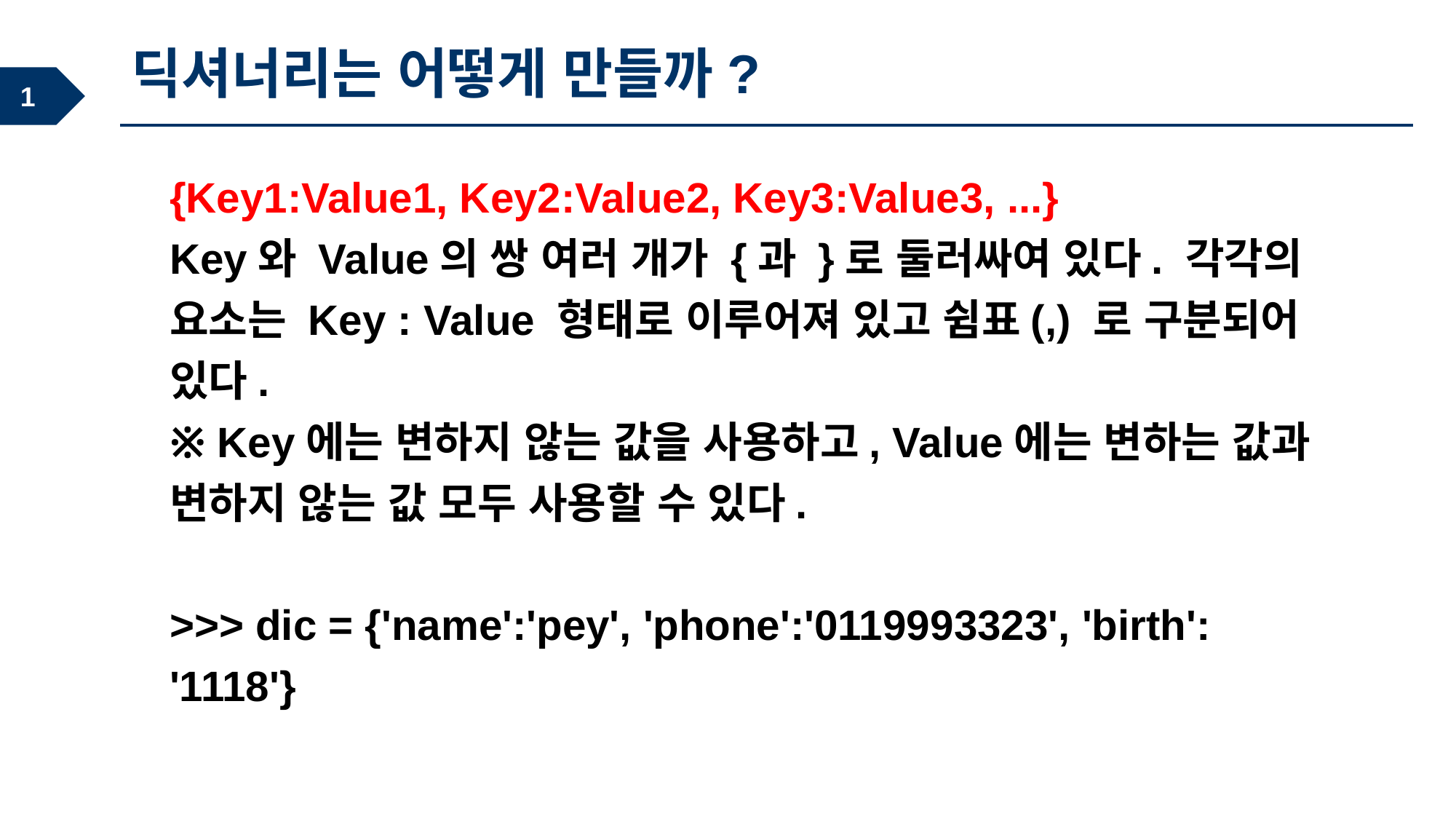

딕셔너리는 어떻게 만들까?
{Key1:Value1, Key2:Value2, Key3:Value3, ...}
Key와 Value의 쌍 여러 개가 {과 }로 둘러싸여 있다. 각각의 요소는 Key : Value 형태로 이루어져 있고 쉼표(,) 로 구분되어 있다.
※ Key에는 변하지 않는 값을 사용하고, Value에는 변하는 값과 변하지 않는 값 모두 사용할 수 있다.

>>> dic = {'name':'pey', 'phone':'0119993323', 'birth': '1118'}